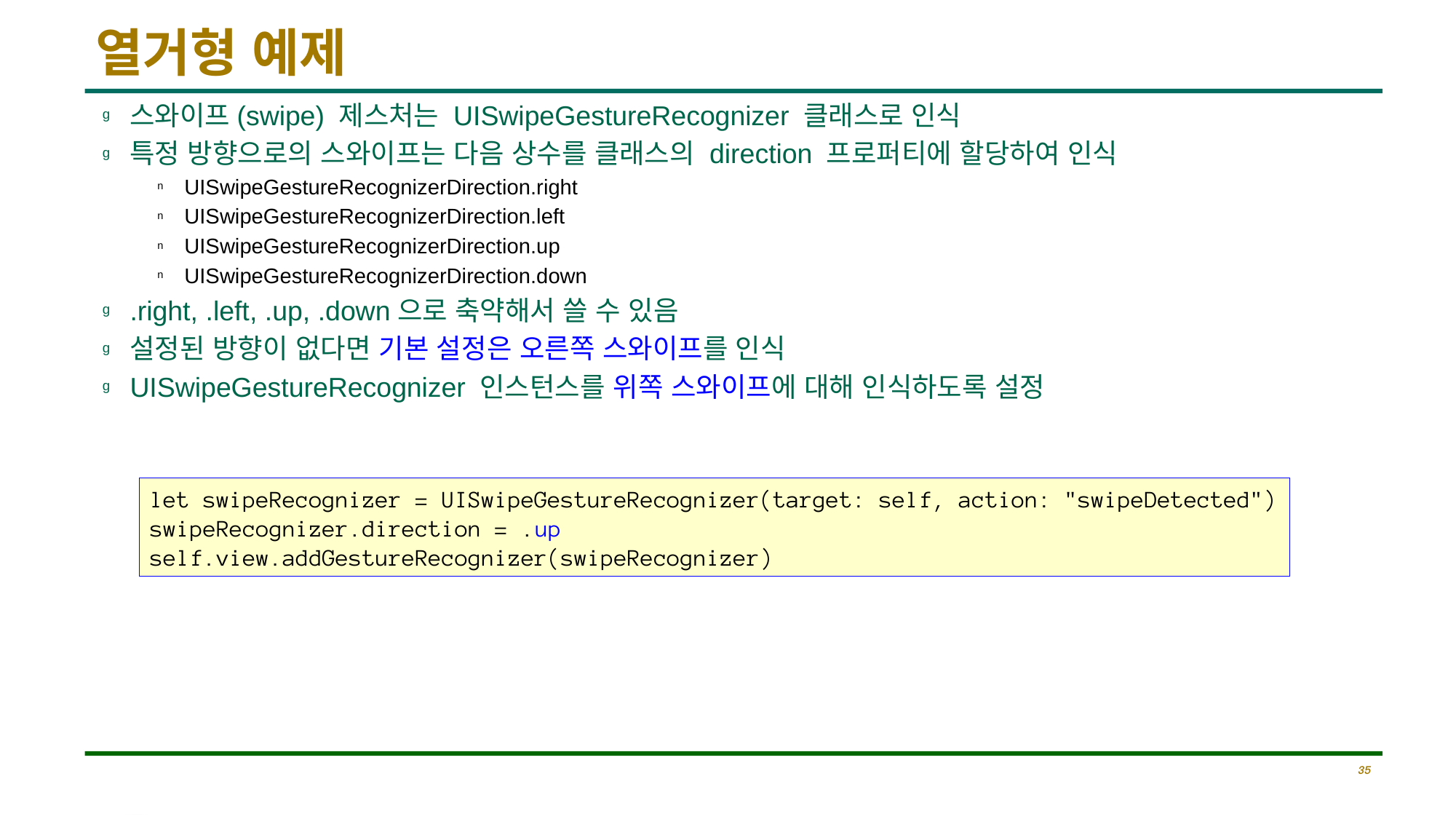

# 열거형 예제
스와이프(swipe) 제스처는 UISwipeGestureRecognizer 클래스로 인식
특정 방향으로의 스와이프는 다음 상수를 클래스의 direction 프로퍼티에 할당하여 인식
UISwipeGestureRecognizerDirection.right
UISwipeGestureRecognizerDirection.left
UISwipeGestureRecognizerDirection.up
UISwipeGestureRecognizerDirection.down
.right, .left, .up, .down으로 축약해서 쓸 수 있음
설정된 방향이 없다면 기본 설정은 오른쪽 스와이프를 인식
UISwipeGestureRecognizer 인스턴스를 위쪽 스와이프에 대해 인식하도록 설정
let swipeRecognizer = UISwipeGestureRecognizer(target: self, action: "swipeDetected")
swipeRecognizer.direction = .up
self.view.addGestureRecognizer(swipeRecognizer)